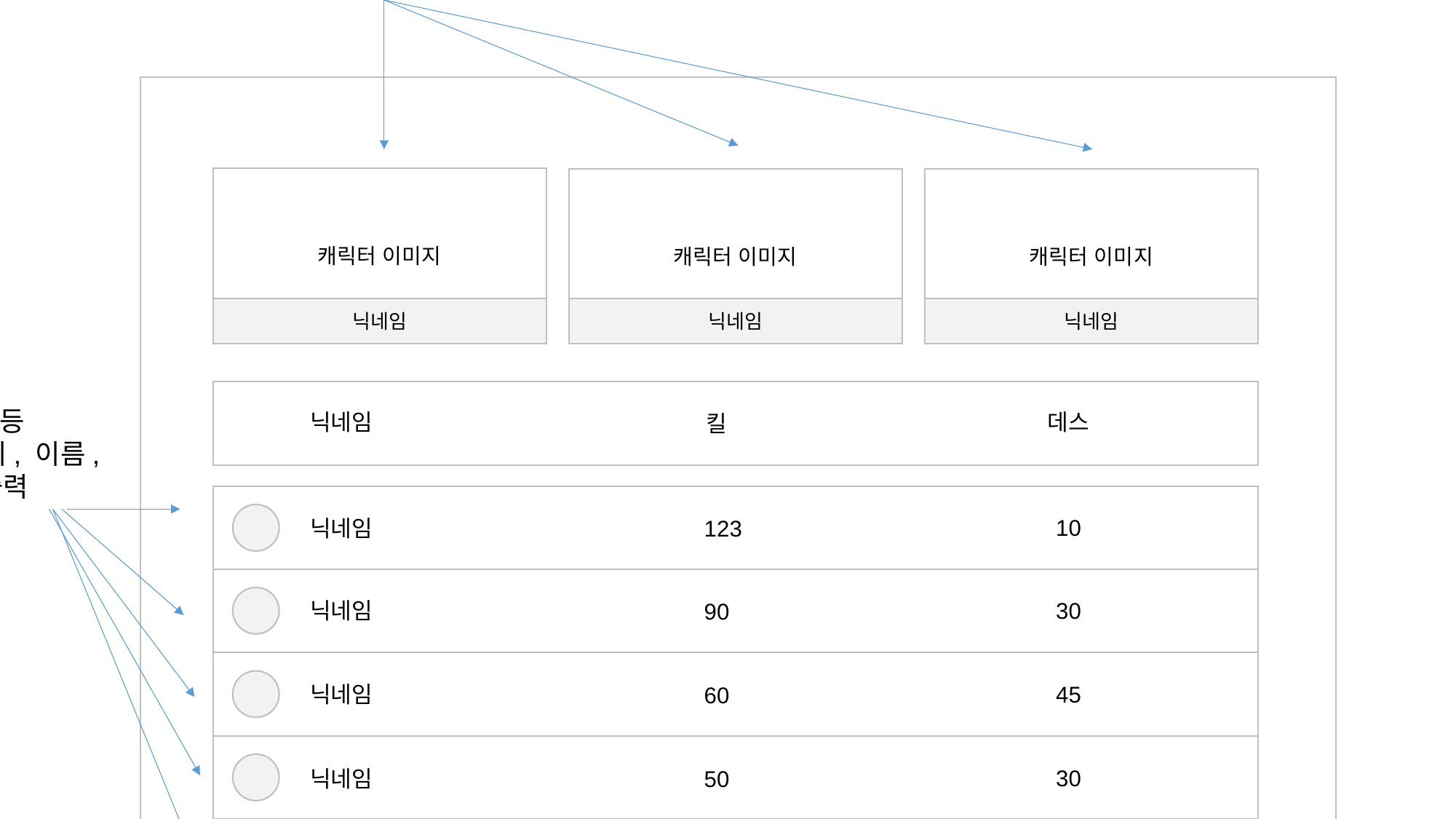

1등, 2등, 3등의 캐릭터와
닉네임 출력

캐릭터 이미지
닉네임
캐릭터 이미지
닉네임
캐릭터 이미지
닉네임
닉
1, 2, 3, 4, 5 등
순서대로 순위, 이름,
킬 & 데스 출력
데스
닉네임
킬

10
닉네임
123

30
닉네임
90

45
닉네임
60

30
닉네임
50
클릭 시
게임 화면으로 이동
클릭 시 퇴장 후
로비 화면으로 이동

50
닉네임
10
닉
닉
계속 하기 버튼
로비 이동 버튼